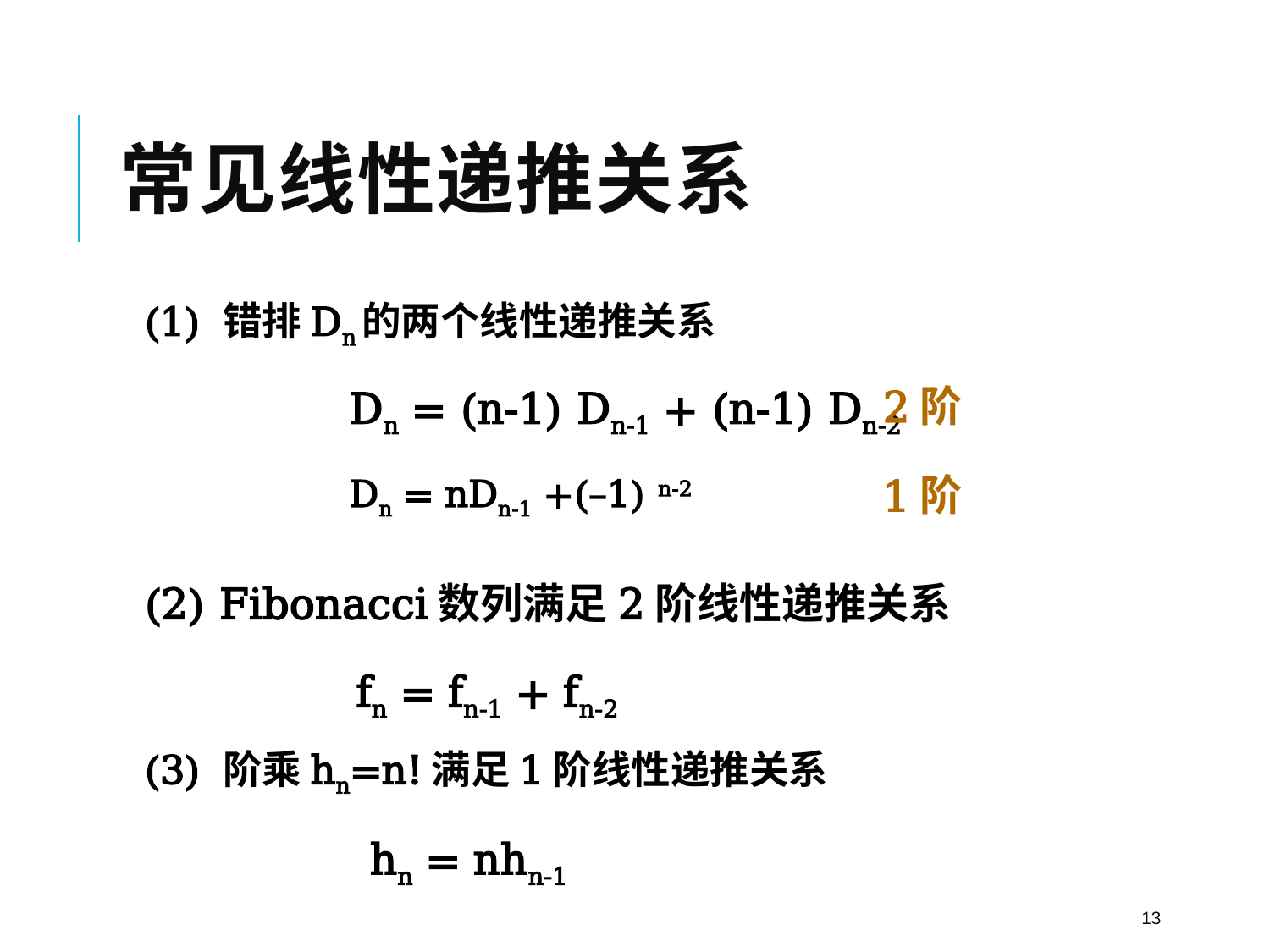

# 常见线性递推关系
(1) 错排Dn的两个线性递推关系
Dn = (n-1) Dn-1 + (n-1) Dn-2
2阶
1阶
Dn = nDn-1 +(–1) n-2
(2) Fibonacci数列满足2阶线性递推关系
fn = fn-1 + fn-2
(3) 阶乘hn=n!满足1阶线性递推关系
hn = nhn-1
13